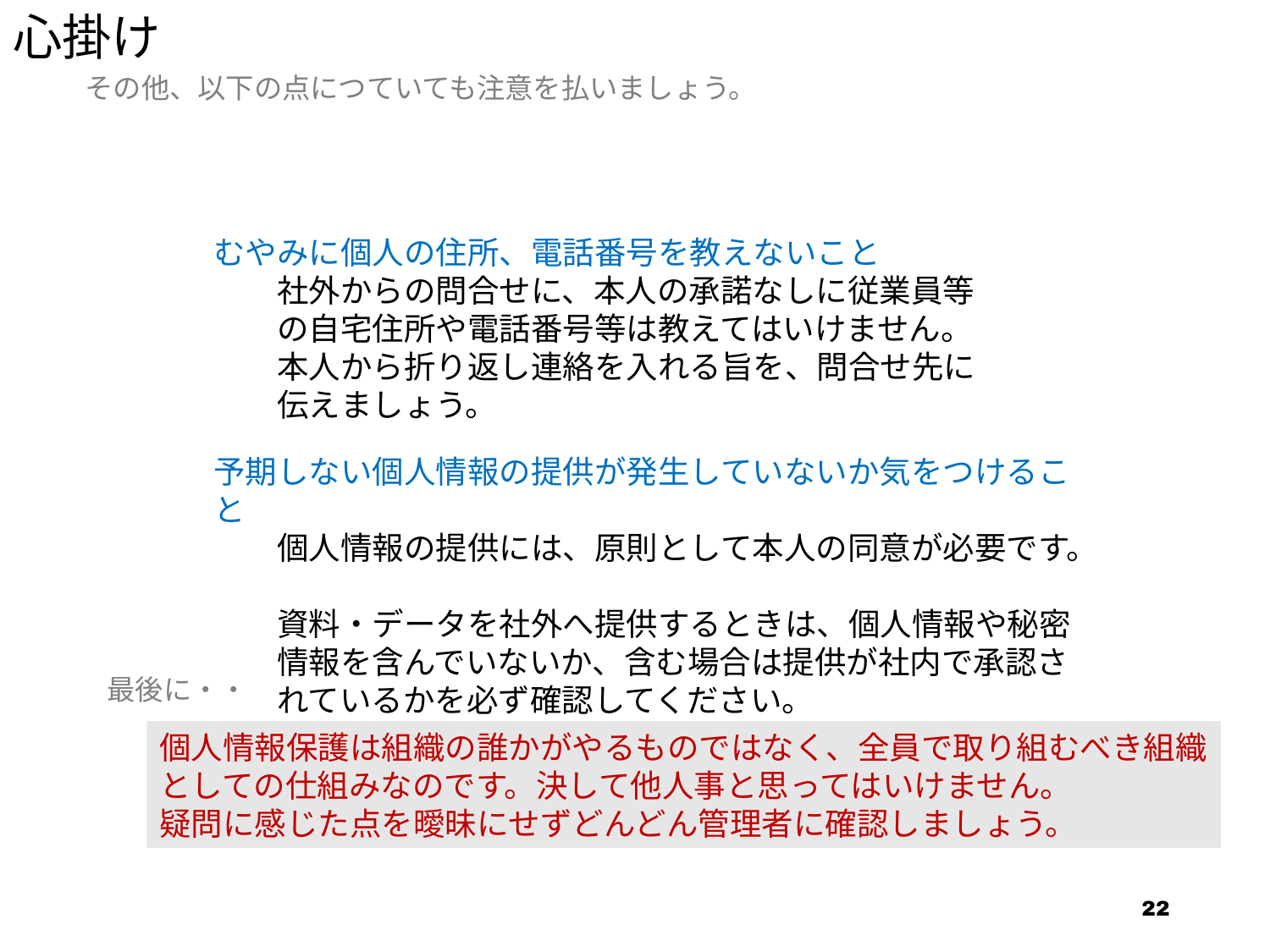

心掛け
その他、以下の点につていても注意を払いましょう。
むやみに個人の住所、電話番号を教えないこと
社外からの問合せに、本人の承諾なしに従業員等の自宅住所や電話番号等は教えてはいけません。本人から折り返し連絡を入れる旨を、問合せ先に伝えましょう。
予期しない個人情報の提供が発生していないか気をつけること
個人情報の提供には、原則として本人の同意が必要です。
資料・データを社外へ提供するときは、個人情報や秘密情報を含んでいないか、含む場合は提供が社内で承認されているかを必ず確認してください。
最後に・・
個人情報保護は組織の誰かがやるものではなく、全員で取り組むべき組織としての仕組みなのです。決して他人事と思ってはいけません。
疑問に感じた点を曖昧にせずどんどん管理者に確認しましょう。
22